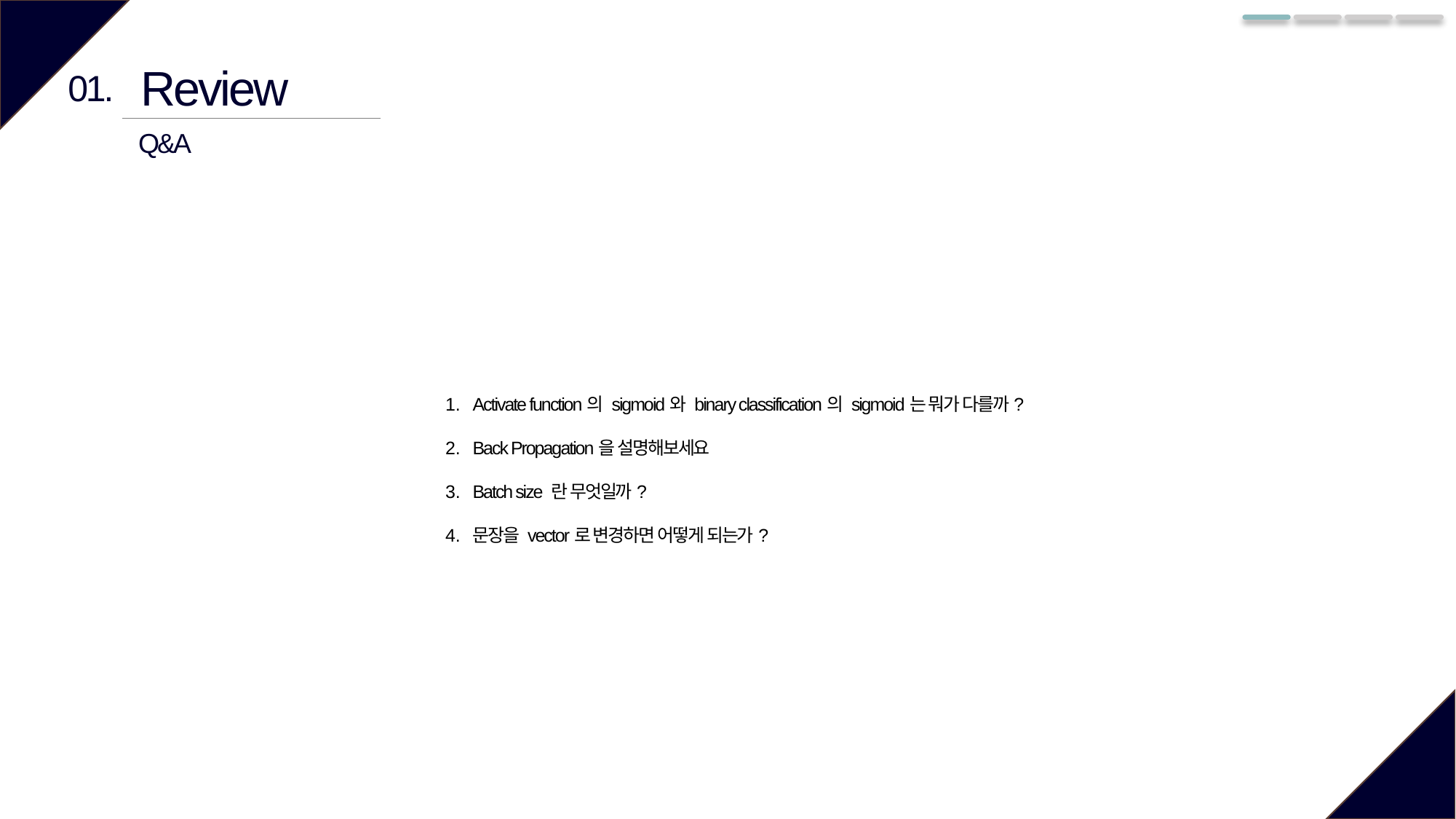

Review
01.
Q&A
Activate function의 sigmoid와 binary classification의 sigmoid는 뭐가 다를까?
Back Propagation을 설명해보세요
Batch size 란 무엇일까?
문장을 vector로 변경하면 어떻게 되는가?